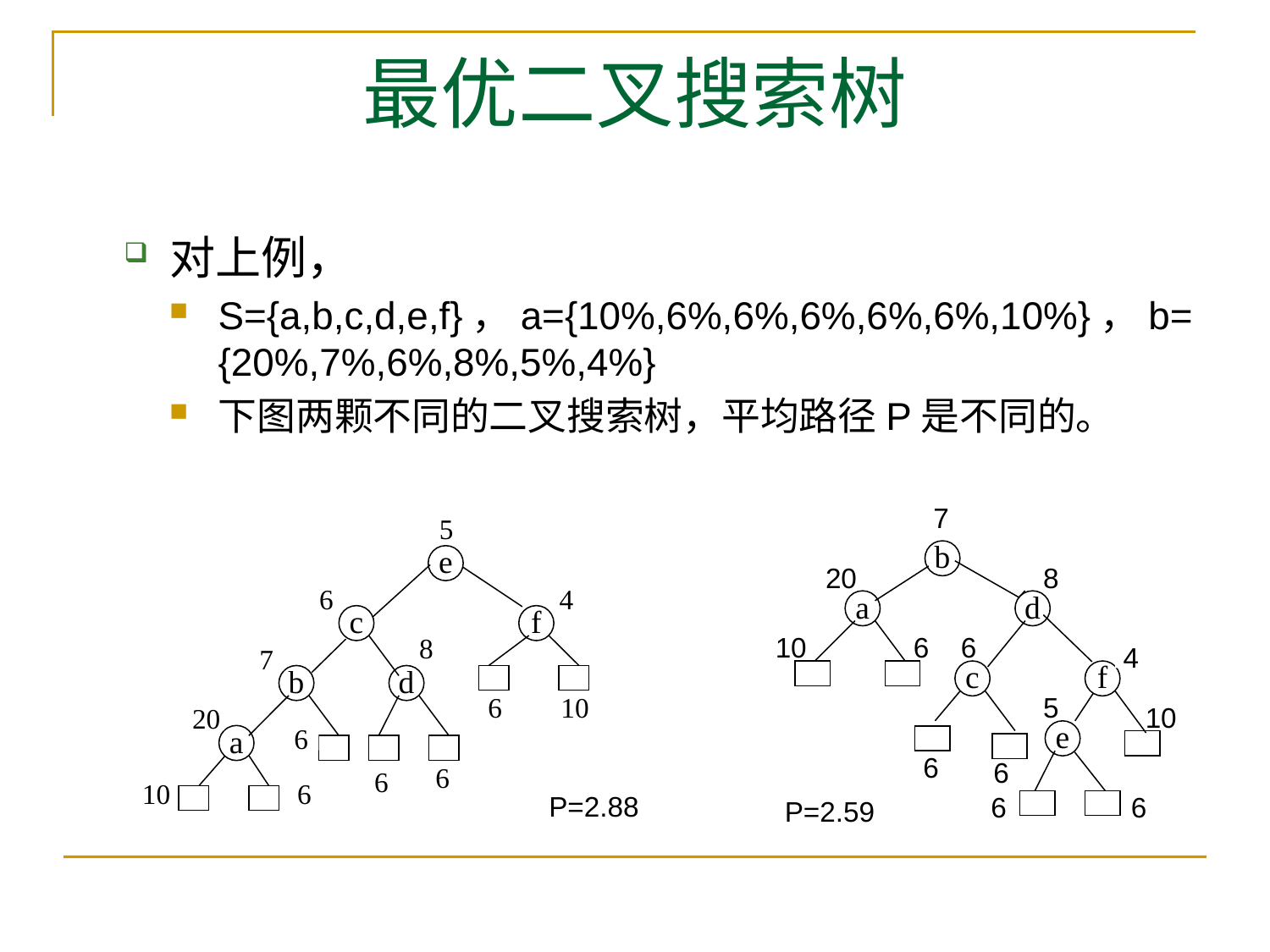

# 最优二叉搜索树
对上例，
S={a,b,c,d,e,f}，a={10%,6%,6%,6%,6%,6%,10%}，b={20%,7%,6%,8%,5%,4%}
下图两颗不同的二叉搜索树，平均路径P是不同的。
7
20
8
10
6
6
4
5
10
6
6
6
6
b

a
d

c
f

e

P=2.59
5
6
4
8
7
6
10
20
6
6
6
10
6
e

c
f

b
d

a

P=2.88